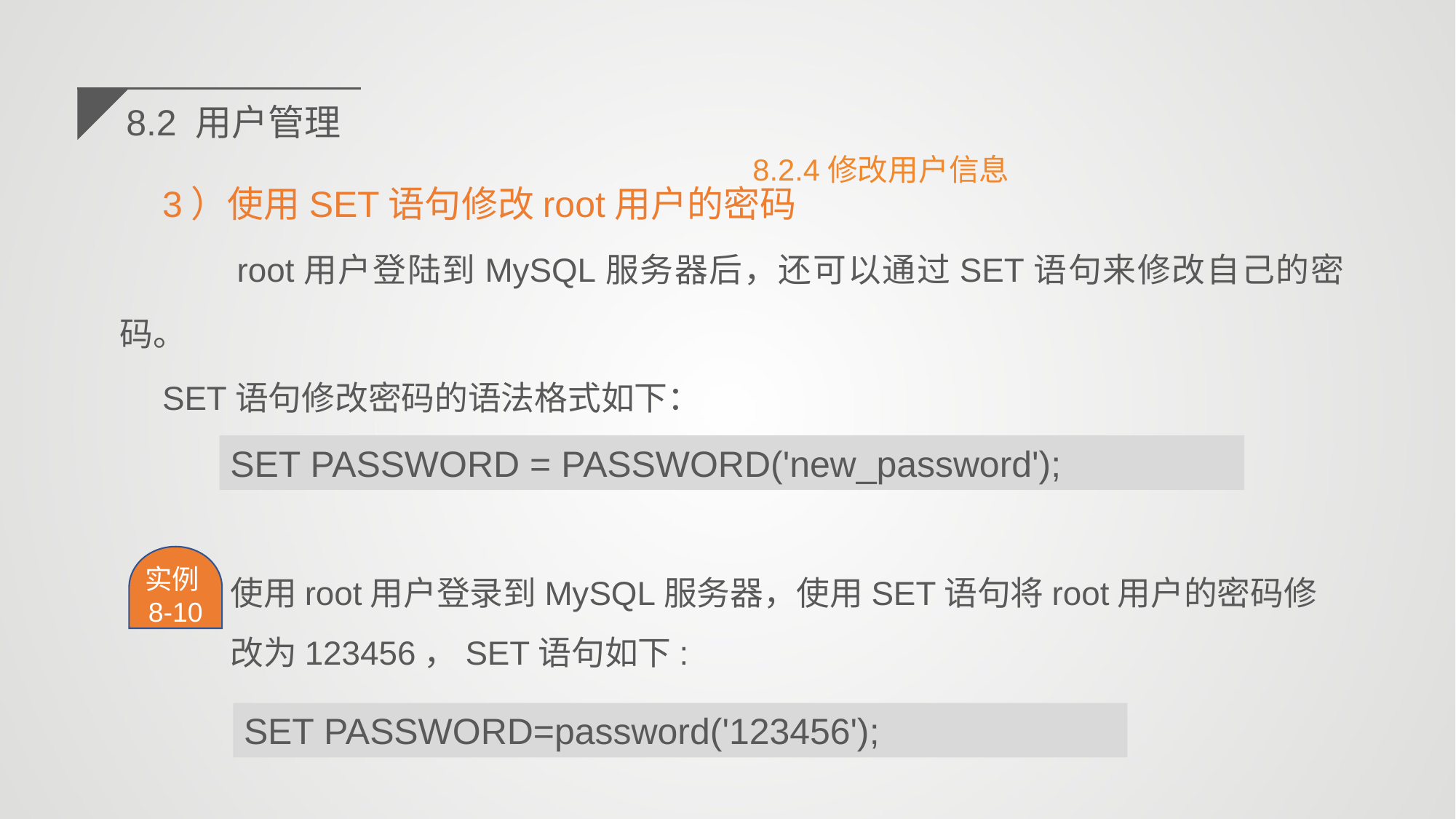

8.2 用户管理

3）使用SET语句修改root用户的密码
       root用户登陆到MySQL服务器后，还可以通过SET语句来修改自己的密码。
SET语句修改密码的语法格式如下：

8.2.4修改用户信息
SET PASSWORD = PASSWORD('new_password');

实例8-10
使用root用户登录到MySQL服务器，使用SET语句将root用户的密码修改为123456，SET语句如下:
SET PASSWORD=password('123456');